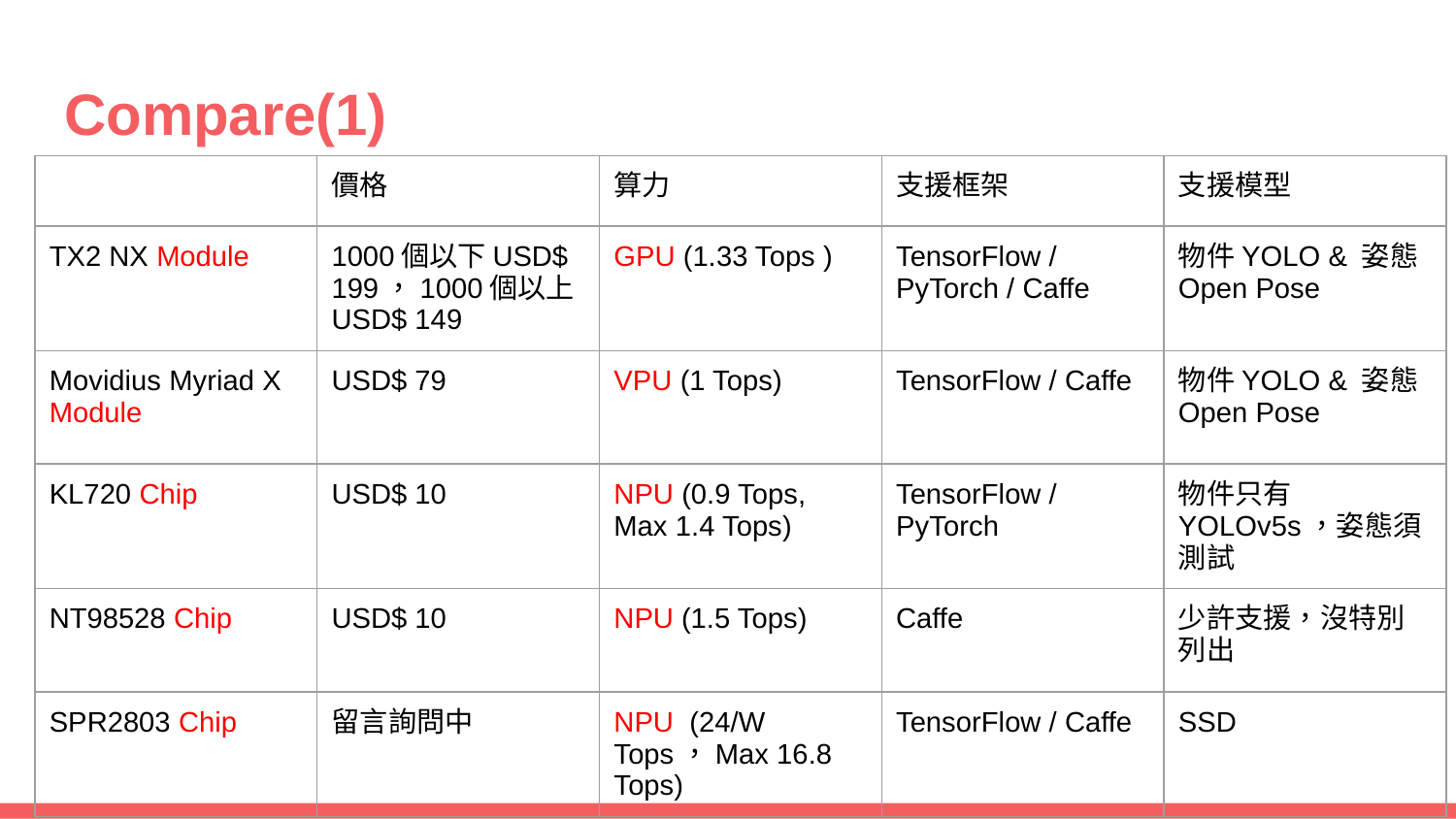

# Compare(1)
|  | 價格 | 算力 | 支援框架 | 支援模型 |
| --- | --- | --- | --- | --- |
| TX2 NX Module | 1000個以下USD$ 199，1000個以上 USD$ 149 | GPU (1.33 Tops ) | TensorFlow / PyTorch / Caffe | 物件YOLO & 姿態Open Pose |
| Movidius Myriad X Module | USD$ 79 | VPU (1 Tops) | TensorFlow / Caffe | 物件YOLO & 姿態Open Pose |
| KL720 Chip | USD$ 10 | NPU (0.9 Tops, Max 1.4 Tops) | TensorFlow / PyTorch | 物件只有YOLOv5s，姿態須測試 |
| NT98528 Chip | USD$ 10 | NPU (1.5 Tops) | Caffe | 少許支援，沒特別列出 |
| SPR2803 Chip | 留言詢問中 | NPU (24/W Tops，Max 16.8 Tops) | TensorFlow / Caffe | SSD |